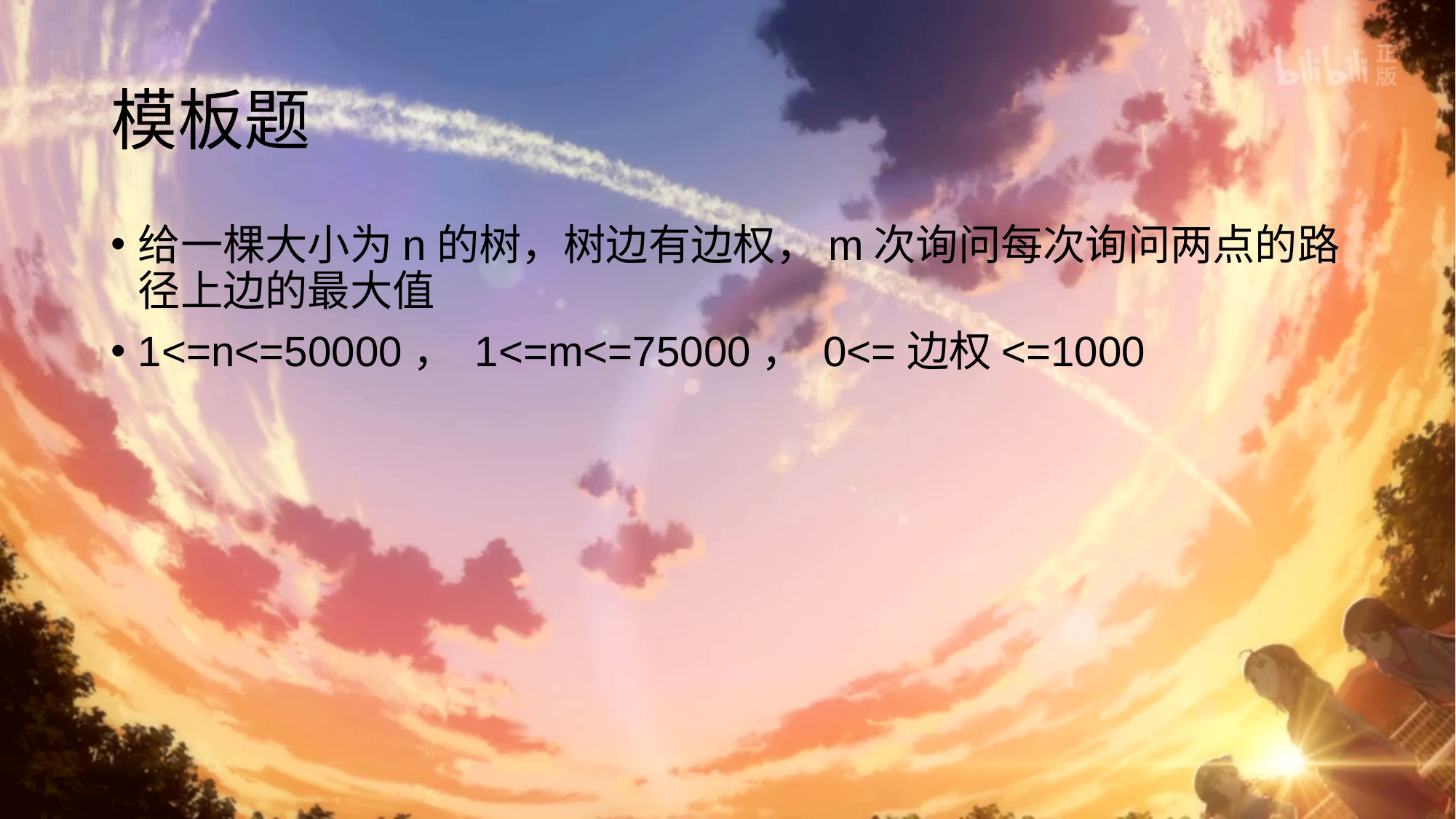

# 模板题
给一棵大小为n的树，树边有边权，m次询问每次询问两点的路径上边的最大值
1<=n<=50000， 1<=m<=75000， 0<=边权<=1000